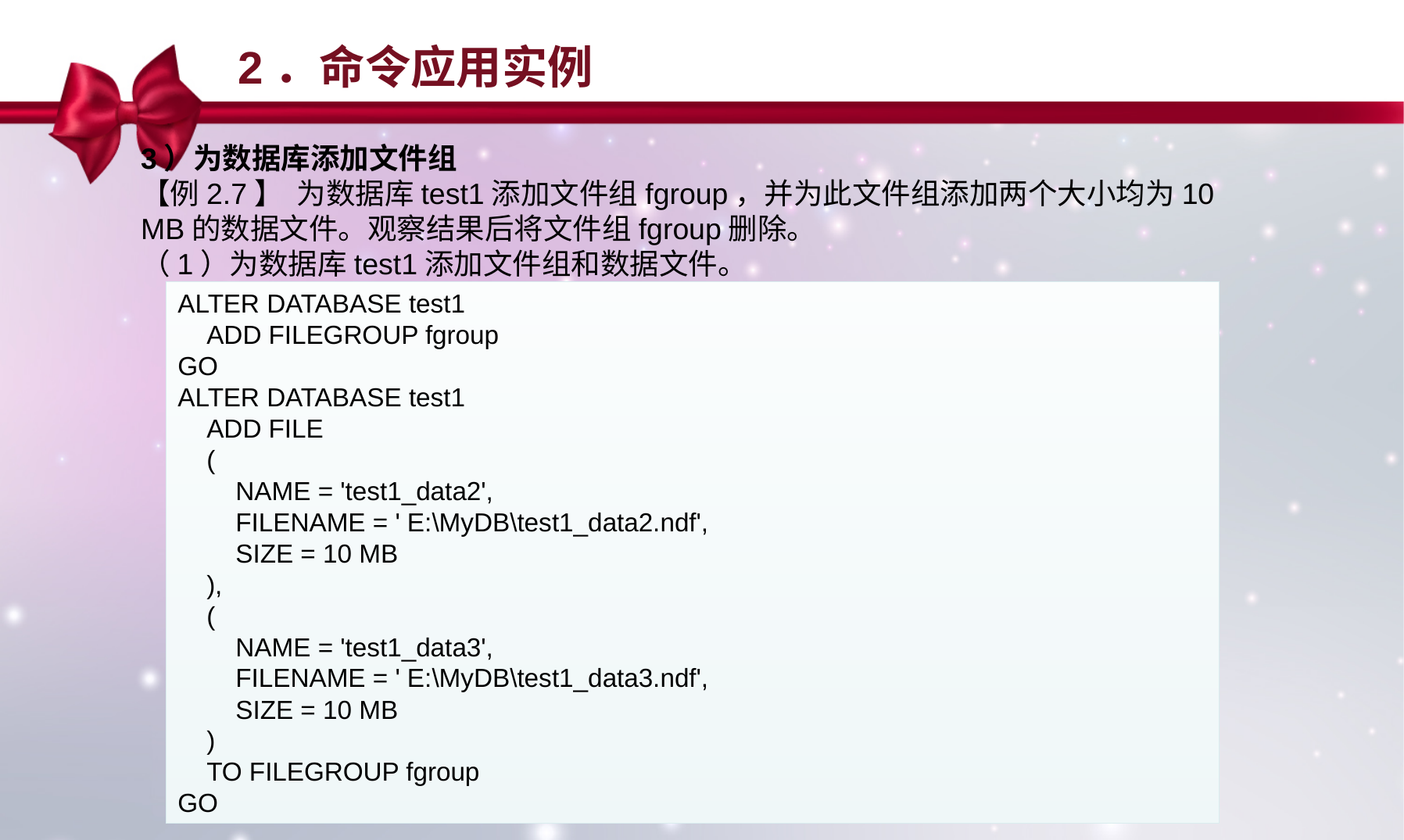

2．命令应用实例
3）为数据库添加文件组
【例2.7】  为数据库test1添加文件组fgroup，并为此文件组添加两个大小均为10 MB的数据文件。观察结果后将文件组fgroup删除。
（1）为数据库test1添加文件组和数据文件。
ALTER DATABASE test1
    ADD FILEGROUP fgroup
GO
ALTER DATABASE test1
    ADD FILE
    (
        NAME = 'test1_data2',
        FILENAME = ' E:\MyDB\test1_data2.ndf',
        SIZE = 10 MB
    ),
    (
        NAME = 'test1_data3',
        FILENAME = ' E:\MyDB\test1_data3.ndf',
        SIZE = 10 MB
    )
    TO FILEGROUP fgroup
GO